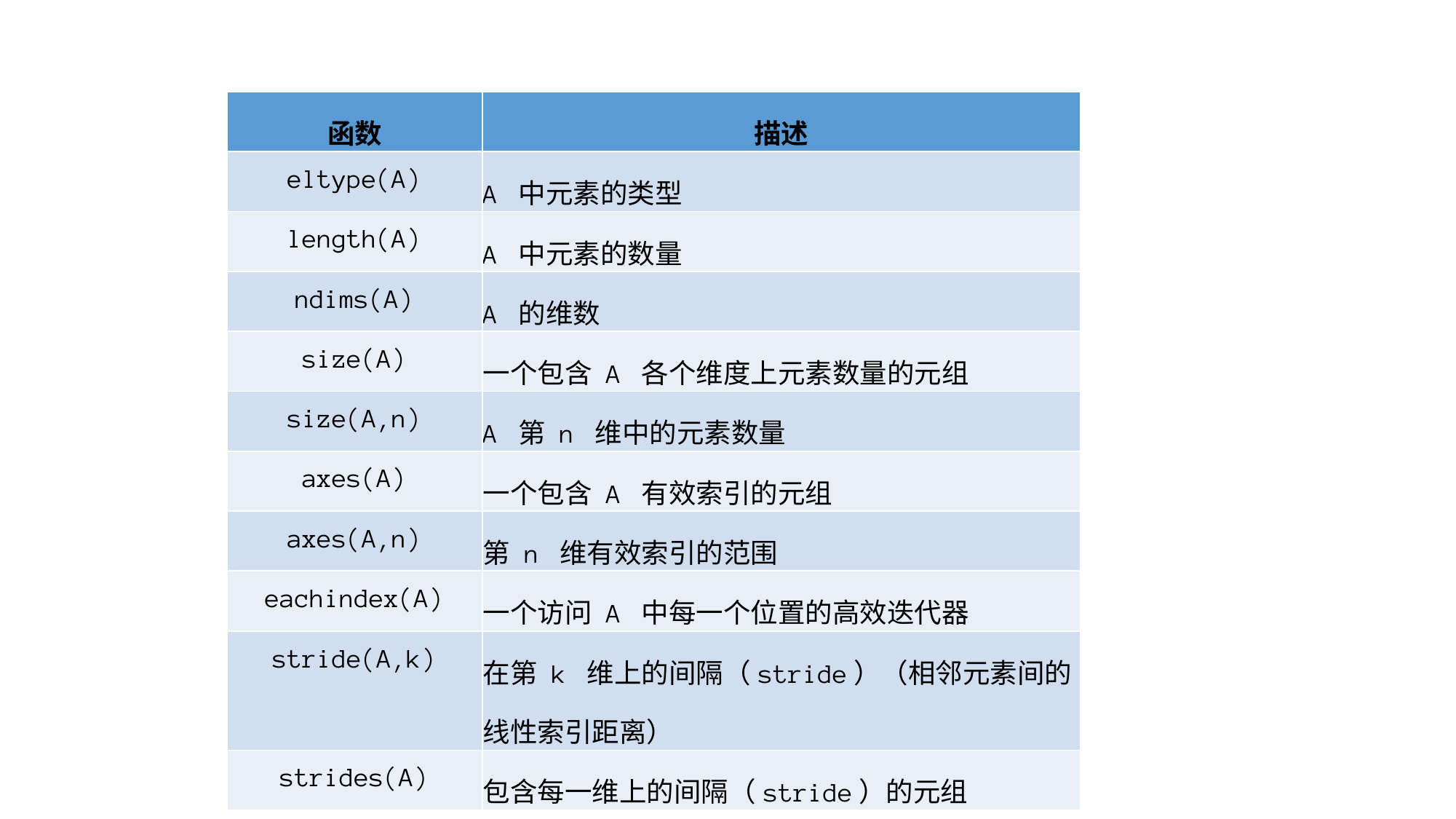

| 函数 | 描述 |
| --- | --- |
| eltype(A) | A 中元素的类型 |
| length(A) | A 中元素的数量 |
| ndims(A) | A 的维数 |
| size(A) | 一个包含 A 各个维度上元素数量的元组 |
| size(A,n) | A 第 n 维中的元素数量 |
| axes(A) | 一个包含 A 有效索引的元组 |
| axes(A,n) | 第 n 维有效索引的范围 |
| eachindex(A) | 一个访问 A 中每一个位置的高效迭代器 |
| stride(A,k) | 在第 k 维上的间隔（stride）（相邻元素间的线性索引距离） |
| strides(A) | 包含每一维上的间隔（stride）的元组 |